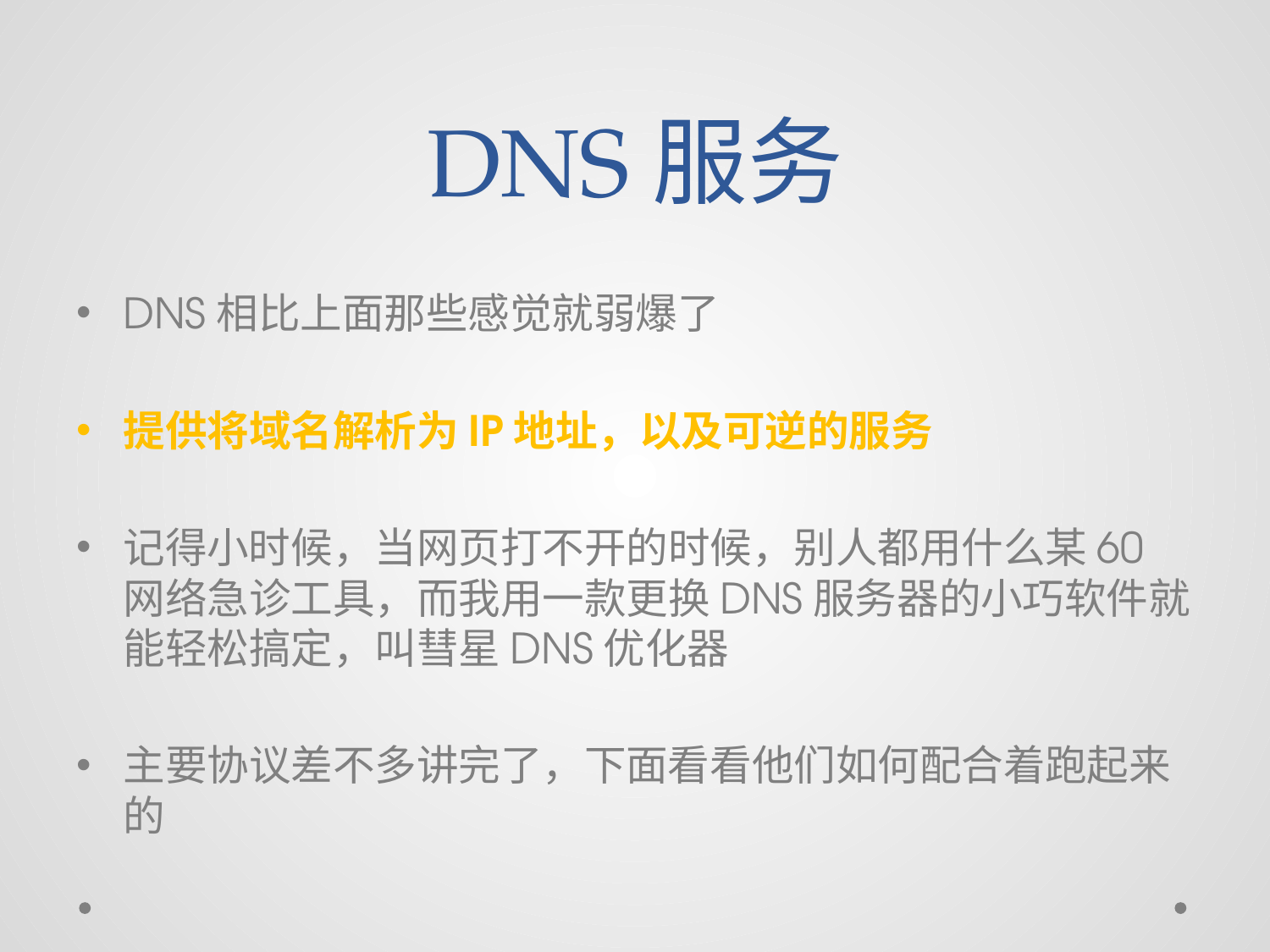

# DNS服务

DNS相比上面那些感觉就弱爆了

提供将域名解析为IP地址，以及可逆的服务

记得小时候，当网页打不开的时候，别人都用什么某60网络急诊工具，而我用一款更换DNS服务器的小巧软件就能轻松搞定，叫彗星DNS优化器

主要协议差不多讲完了，下面看看他们如何配合着跑起来的